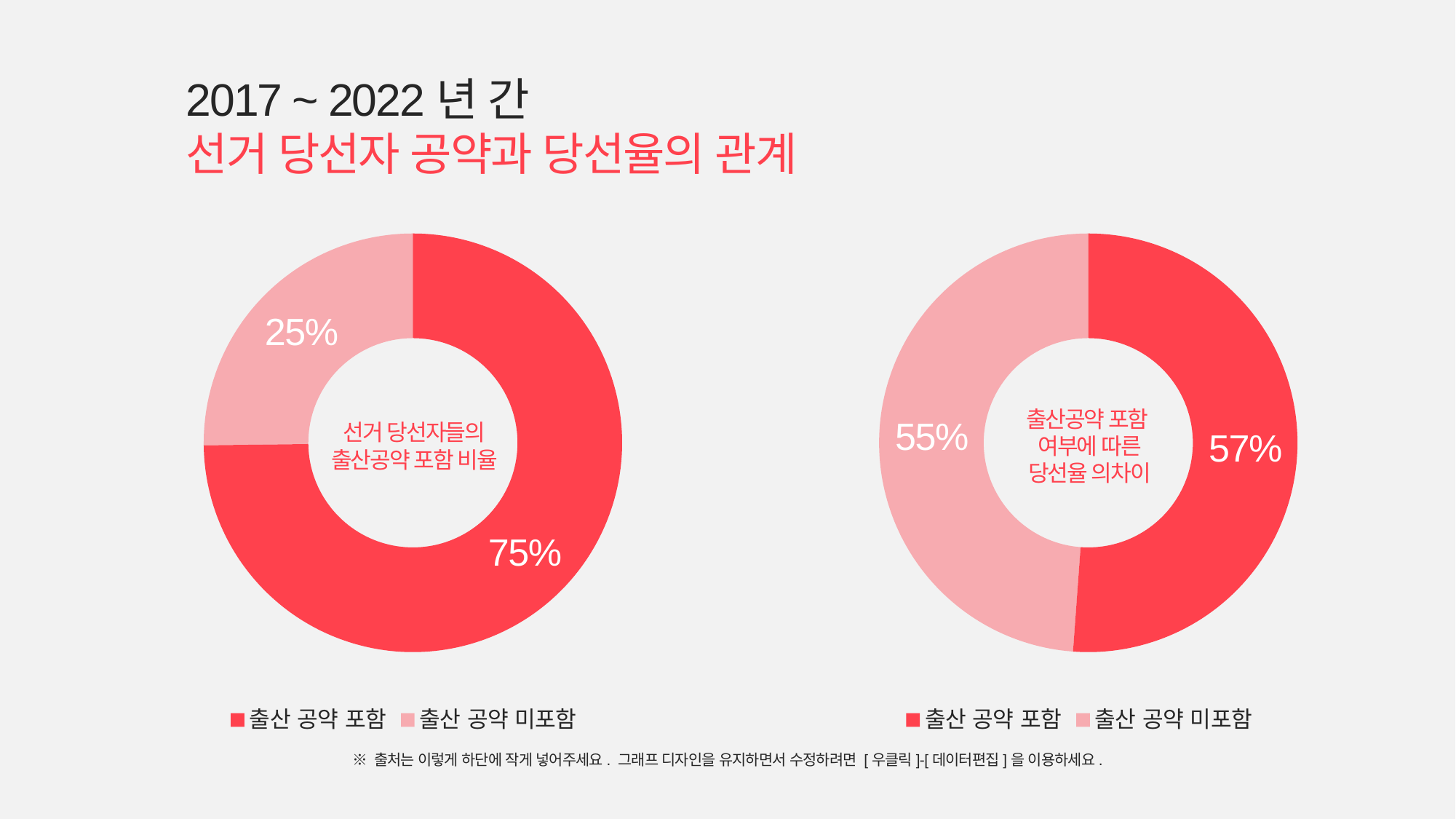

2017 ~ 2022년 간
선거 당선자 공약과 당선율의 관계

### Chart

| Category | 수치 |
|---|---|
| 출산 공약 포함 | 0.7480620160000002 |
| 출산 공약 미포함 | 0.251937984 |

### Chart

| Category | 수치 |
|---|---|
| 출산 공약 포함 | 0.572 |
| 출산 공약 미포함 | 0.546 |
선거 당선자들의
출산공약 포함 비율
출산공약 포함
여부에 따른
당선율 의차이
※ 출처는 이렇게 하단에 작게 넣어주세요. 그래프 디자인을 유지하면서 수정하려면 [우클릭]-[데이터편집]을 이용하세요.